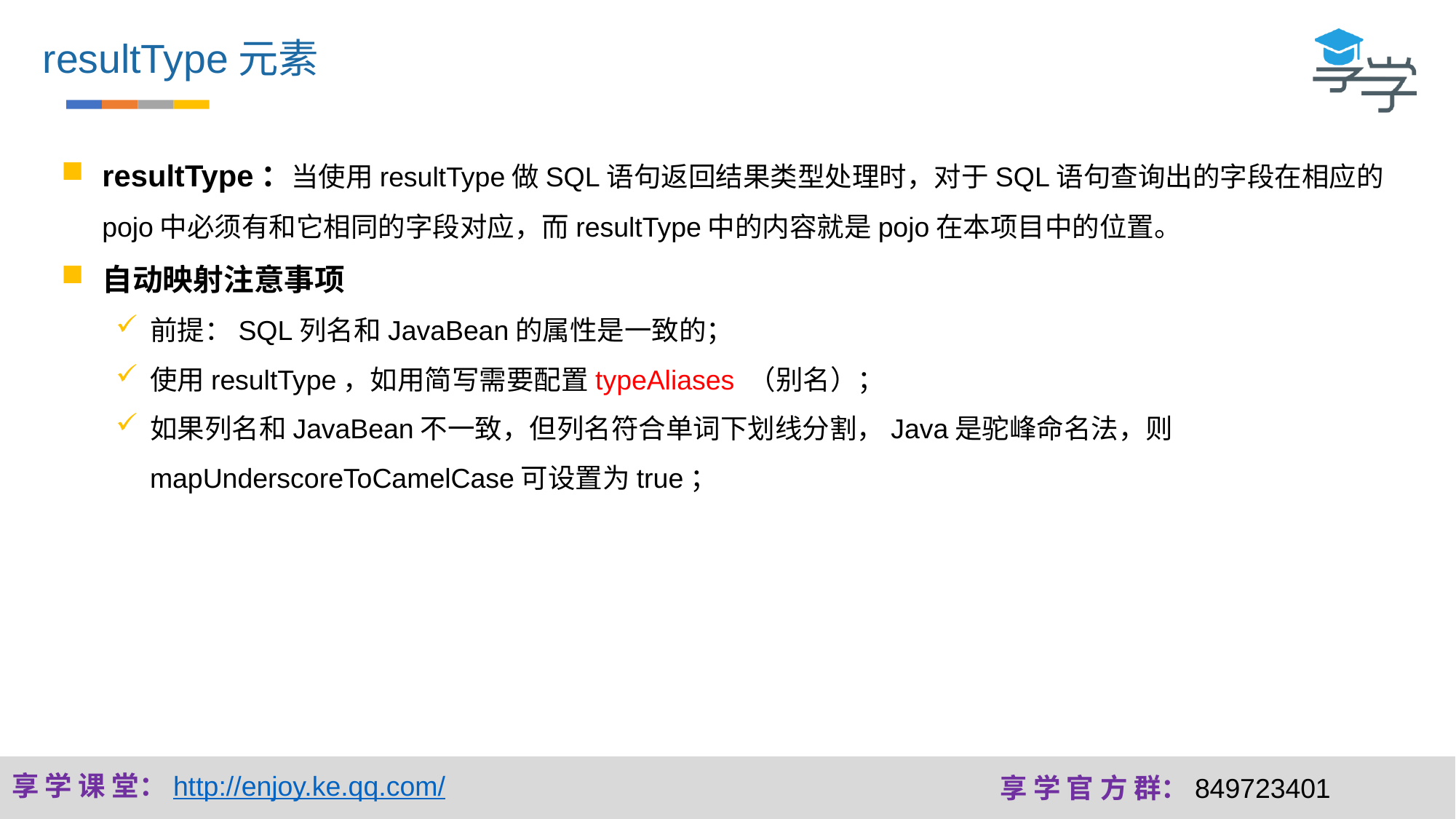

resultType元素

resultType：当使用resultType做SQL语句返回结果类型处理时，对于SQL语句查询出的字段在相应的pojo中必须有和它相同的字段对应，而resultType中的内容就是pojo在本项目中的位置。
自动映射注意事项
前提：SQL列名和JavaBean的属性是一致的；
使用resultType，如用简写需要配置typeAliases （别名）；
如果列名和JavaBean不一致，但列名符合单词下划线分割，Java是驼峰命名法，则mapUnderscoreToCamelCase可设置为true；